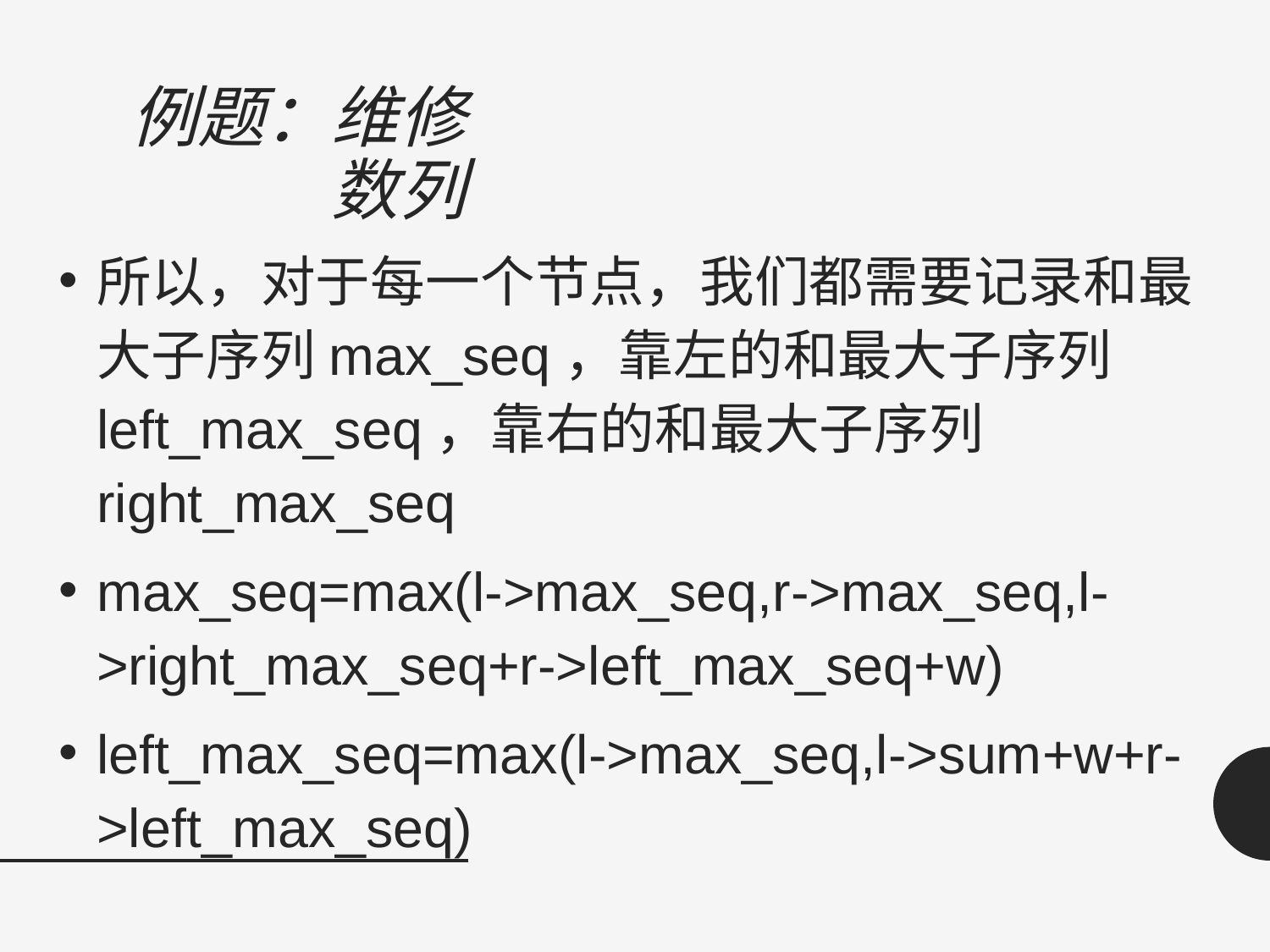

# 例题：维修数列
所以，对于每一个节点，我们都需要记录和最大子序列max_seq，靠左的和最大子序列left_max_seq，靠右的和最大子序列right_max_seq
max_seq=max(l->max_seq,r->max_seq,l->right_max_seq+r->left_max_seq+w)
left_max_seq=max(l->max_seq,l->sum+w+r->left_max_seq)